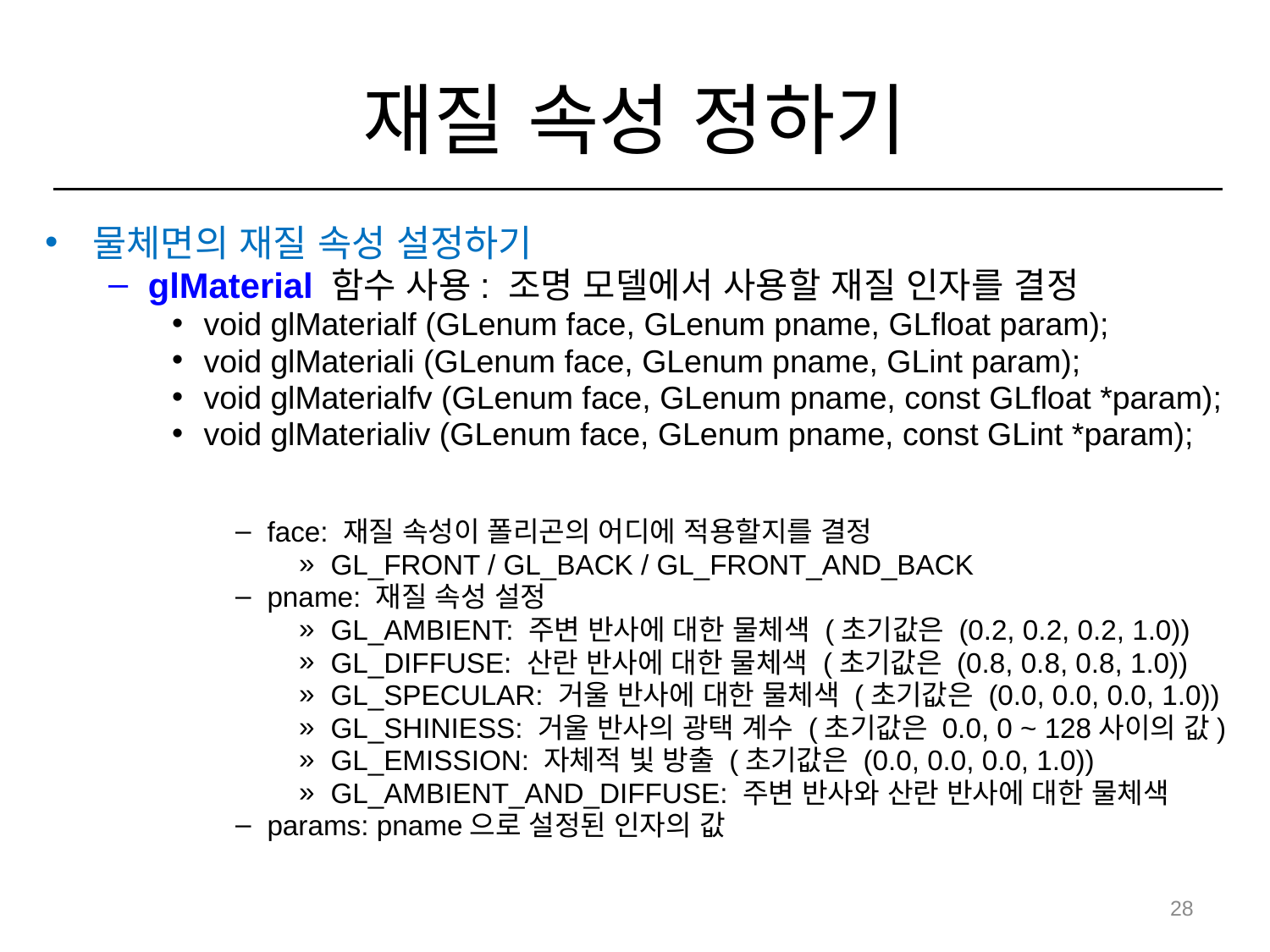

# 재질 속성 정하기
물체면의 재질 속성 설정하기
glMaterial 함수 사용: 조명 모델에서 사용할 재질 인자를 결정
void glMaterialf (GLenum face, GLenum pname, GLfloat param);
void glMateriali (GLenum face, GLenum pname, GLint param);
void glMaterialfv (GLenum face, GLenum pname, const GLfloat *param);
void glMaterialiv (GLenum face, GLenum pname, const GLint *param);

face: 재질 속성이 폴리곤의 어디에 적용할지를 결정
GL_FRONT / GL_BACK / GL_FRONT_AND_BACK
pname: 재질 속성 설정
GL_AMBIENT: 주변 반사에 대한 물체색 (초기값은 (0.2, 0.2, 0.2, 1.0))
GL_DIFFUSE: 산란 반사에 대한 물체색 (초기값은 (0.8, 0.8, 0.8, 1.0))
GL_SPECULAR: 거울 반사에 대한 물체색 (초기값은 (0.0, 0.0, 0.0, 1.0))
GL_SHINIESS: 거울 반사의 광택 계수 (초기값은 0.0, 0 ~ 128사이의 값)
GL_EMISSION: 자체적 빛 방출 (초기값은 (0.0, 0.0, 0.0, 1.0))
GL_AMBIENT_AND_DIFFUSE: 주변 반사와 산란 반사에 대한 물체색
params: pname으로 설정된 인자의 값

28